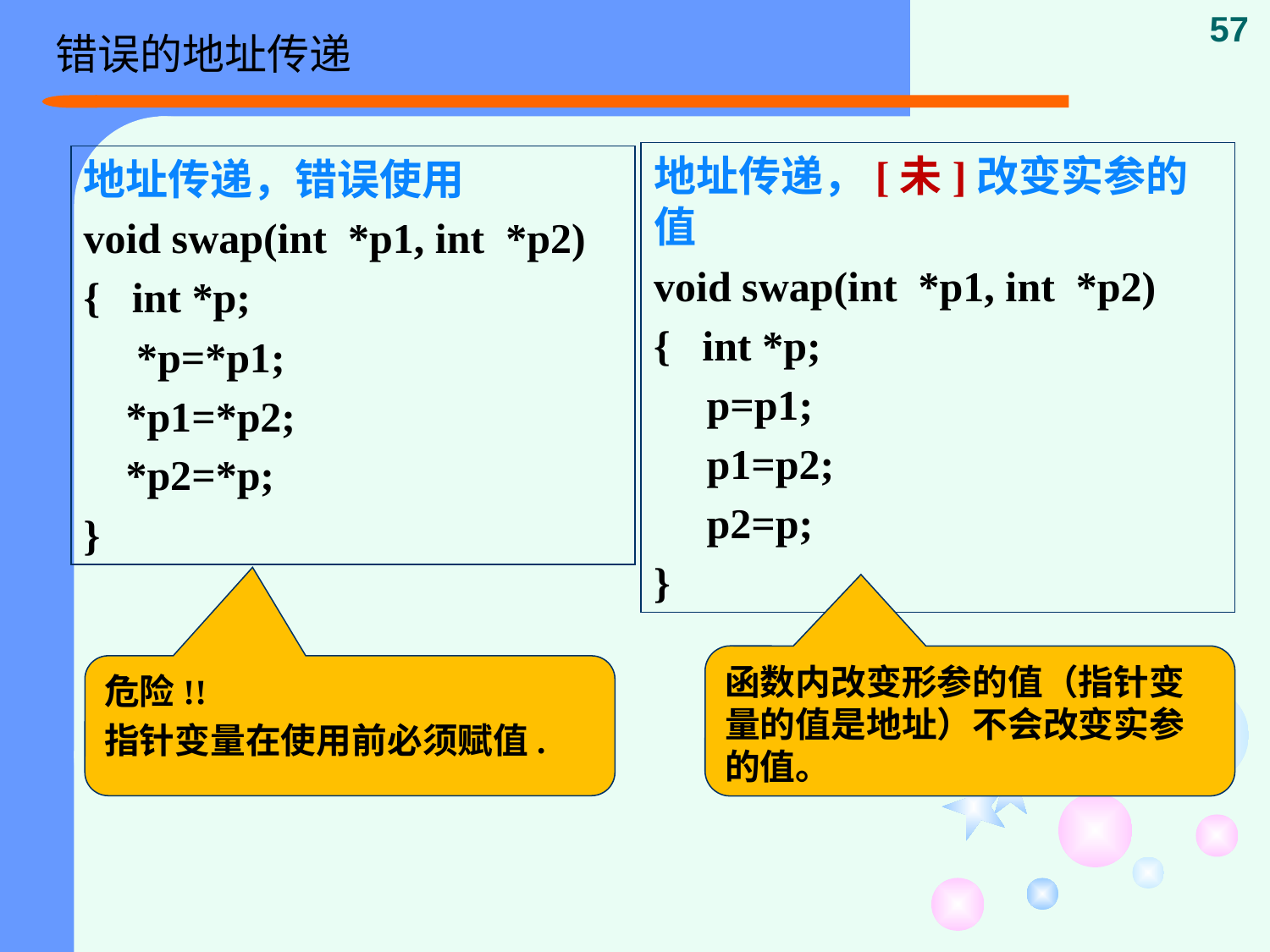

错误的地址传递
57
地址传递，[未]改变实参的值
void swap(int  *p1, int  *p2)
{   int *p;
     p=p1;
     p1=p2;
     p2=p;
}
地址传递，错误使用
void swap(int  *p1, int  *p2)
{   int *p;
     *p=*p1;
    *p1=*p2;
    *p2=*p;
}
函数内改变形参的值（指针变量的值是地址）不会改变实参的值。
危险!!
指针变量在使用前必须赋值.